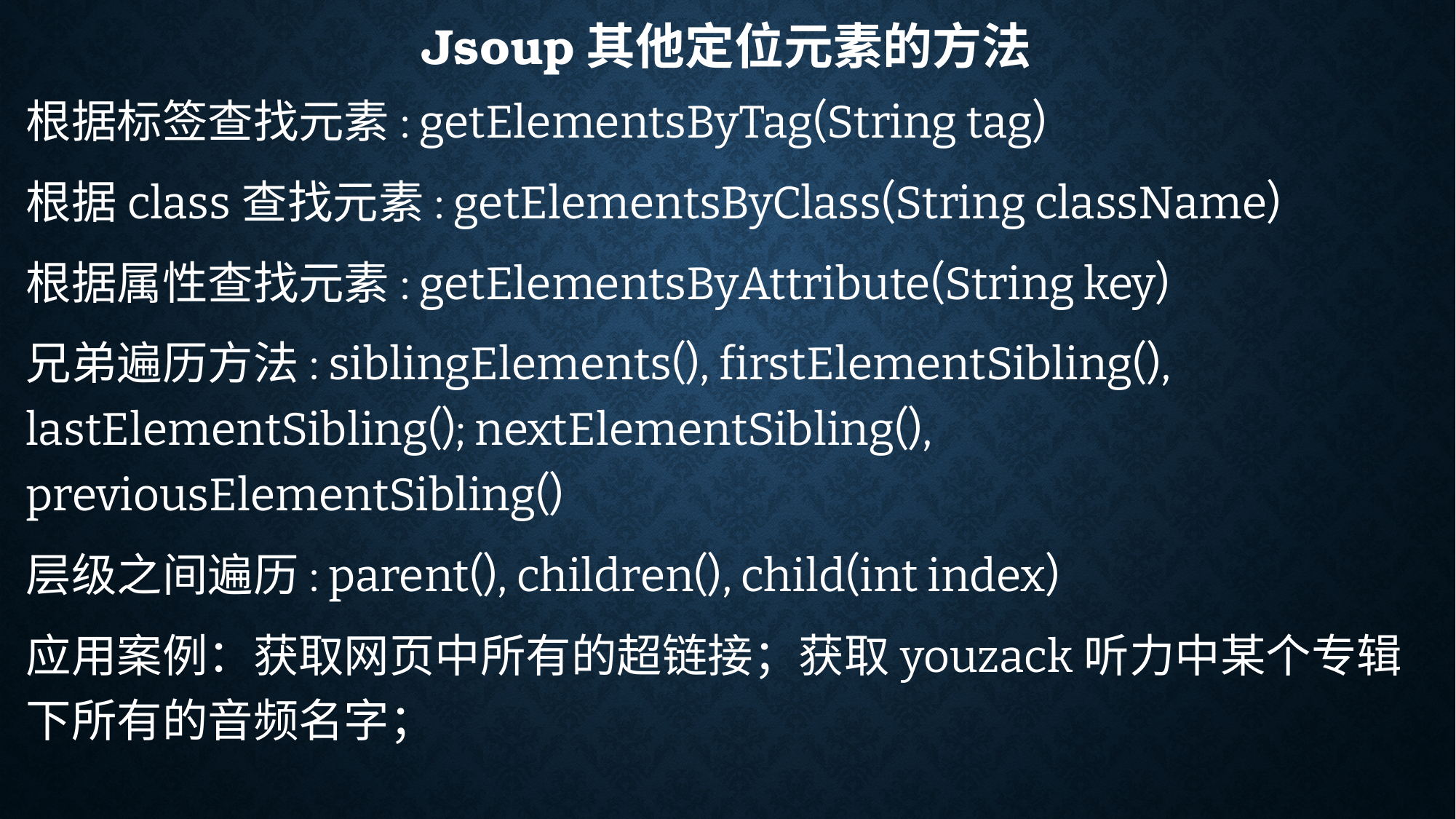

# Jsoup其他定位元素的方法
根据标签查找元素: getElementsByTag(String tag)
根据class查找元素: getElementsByClass(String className)
根据属性查找元素: getElementsByAttribute(String key)
兄弟遍历方法: siblingElements(), firstElementSibling(), lastElementSibling(); nextElementSibling(), previousElementSibling()
层级之间遍历: parent(), children(), child(int index)
应用案例：获取网页中所有的超链接；获取youzack听力中某个专辑下所有的音频名字；